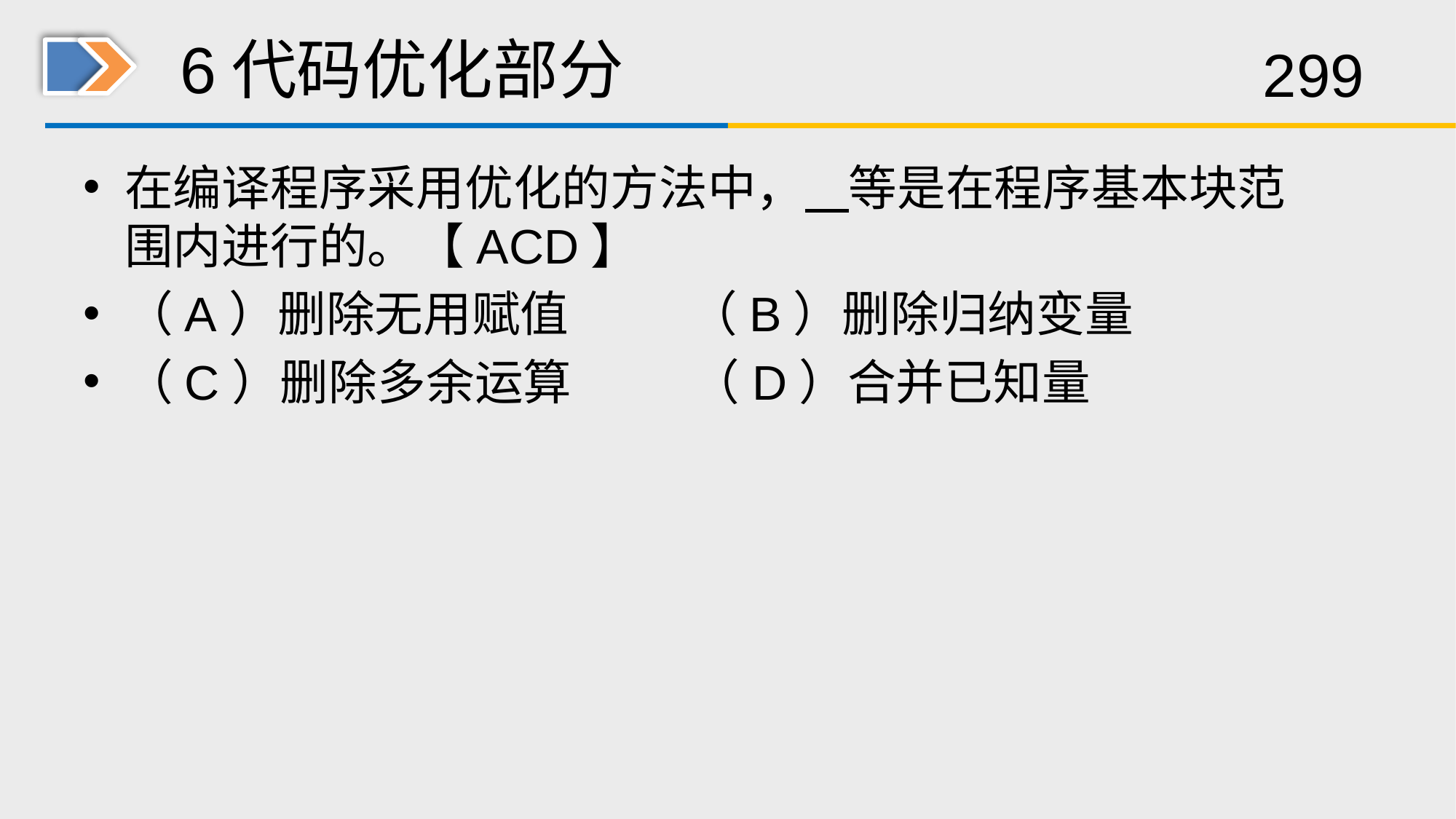

# 6代码优化部分
299
在编译程序采用优化的方法中，    等是在程序基本块范围内进行的。【ACD】
（A）删除无用赋值           （B）删除归纳变量
（C）删除多余运算           （D）合并已知量